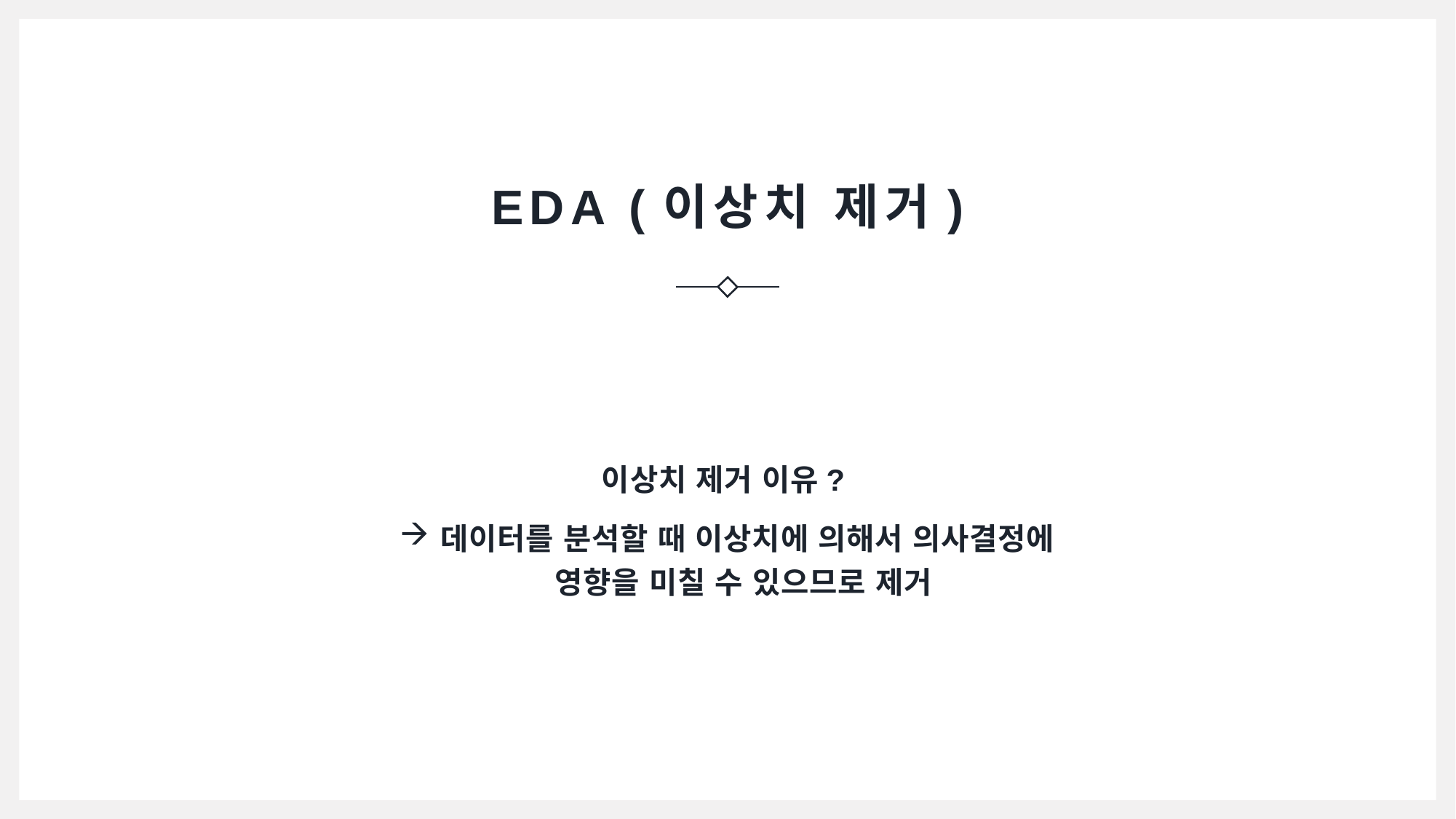

# EDA (이상치 제거)

이상치 제거 이유?
데이터를 분석할 때 이상치에 의해서 의사결정에 영향을 미칠 수 있으므로 제거